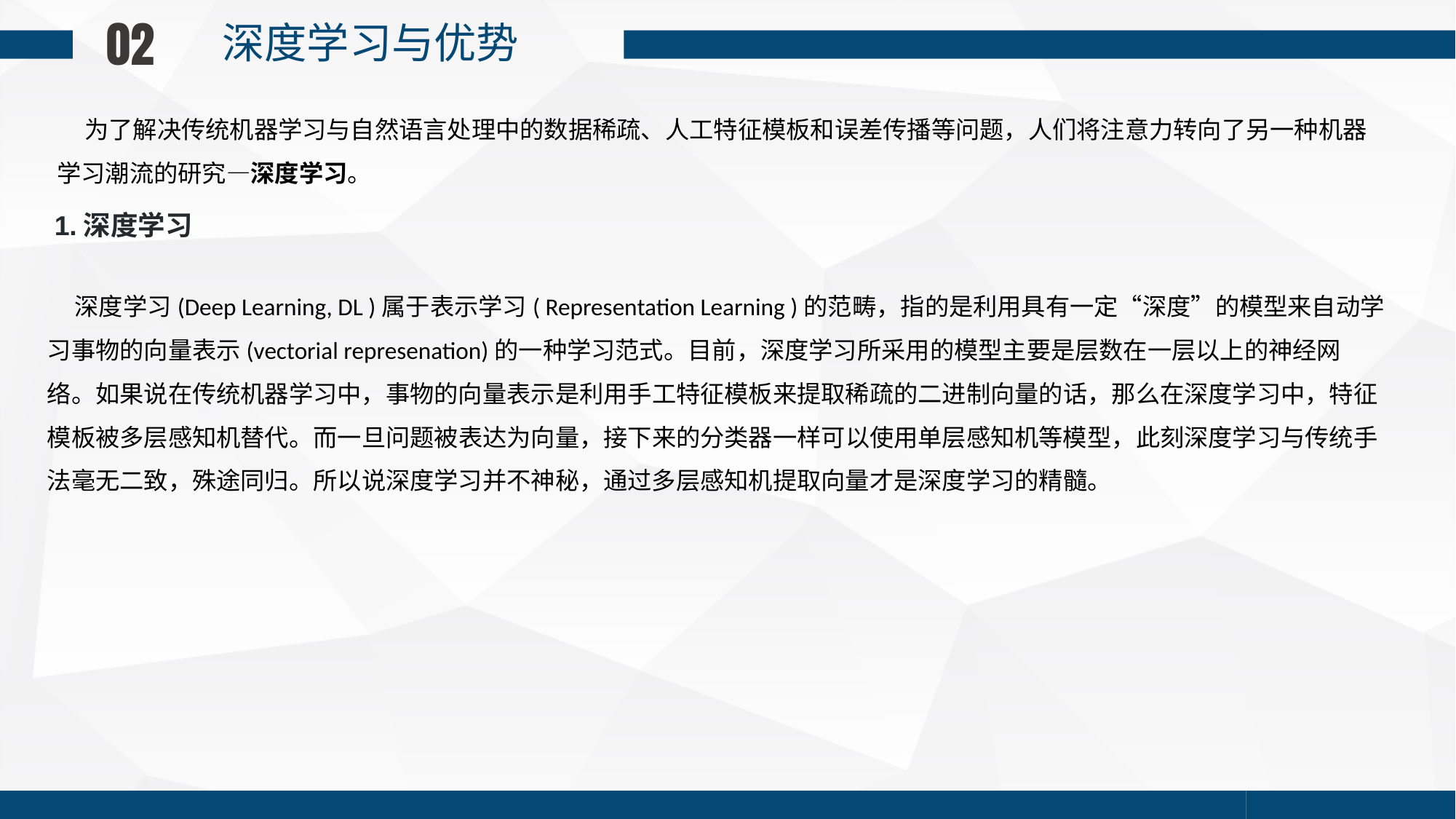

02
 深度学习与优势

    为了解决传统机器学习与自然语言处理中的数据稀疏、人工特征模板和误差传播等问题，人们将注意力转向了另一种机器学习潮流的研究—深度学习。
1.深度学习

    深度学习(Deep Learning, DL )属于表示学习( Representation Learning )的范畴，指的是利用具有一定“深度”的模型来自动学习事物的向量表示(vectorial represenation)的一种学习范式。目前，深度学习所采用的模型主要是层数在一层以上的神经网络。如果说在传统机器学习中，事物的向量表示是利用手工特征模板来提取稀疏的二进制向量的话，那么在深度学习中，特征模板被多层感知机替代。而一旦问题被表达为向量，接下来的分类器一样可以使用单层感知机等模型，此刻深度学习与传统手法毫无二致，殊途同归。所以说深度学习并不神秘，通过多层感知机提取向量才是深度学习的精髓。